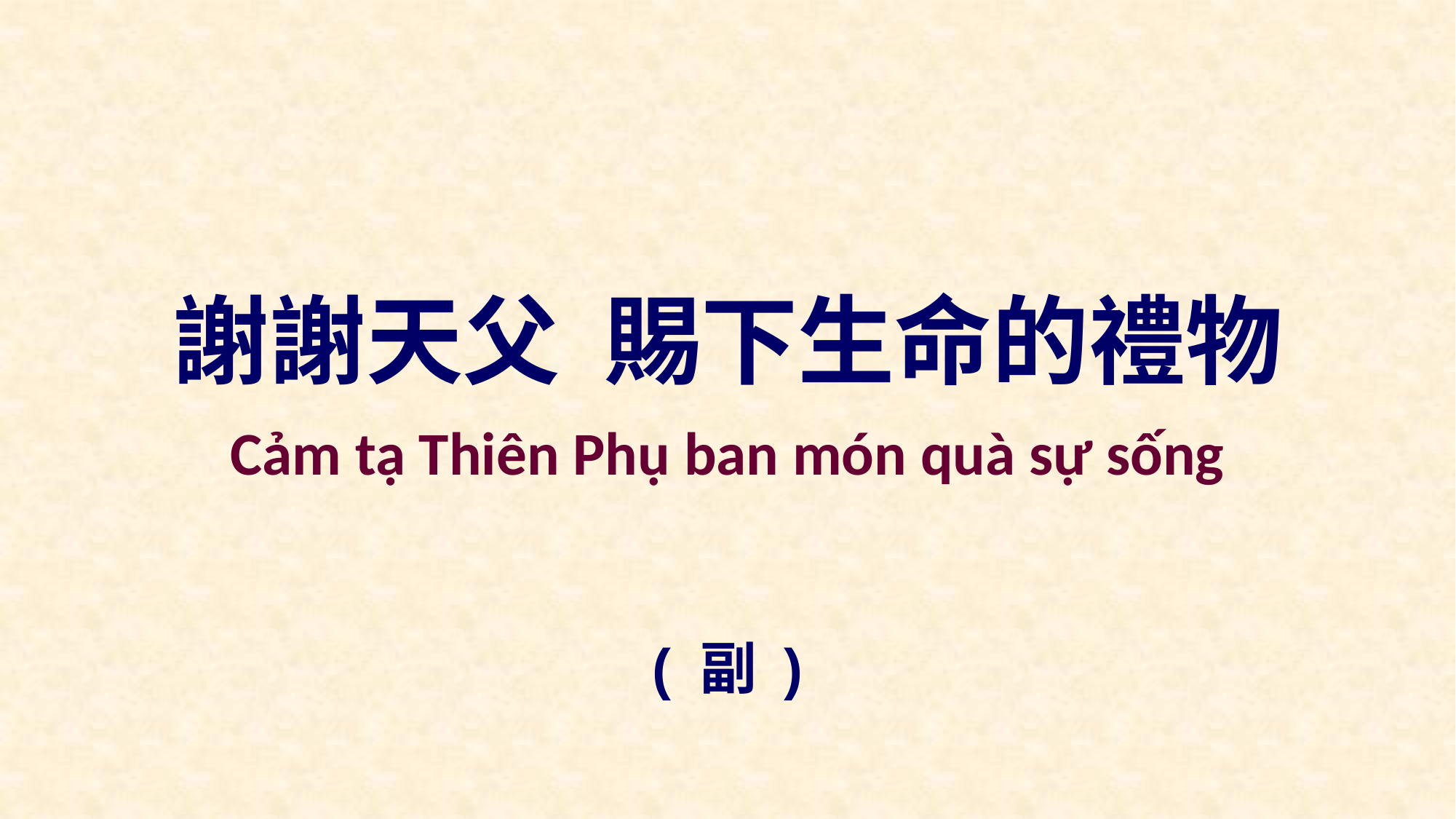

謝謝天父  賜下生命的禮物
Cảm tạ Thiên Phụ ban món quà sự sống
( 副 )